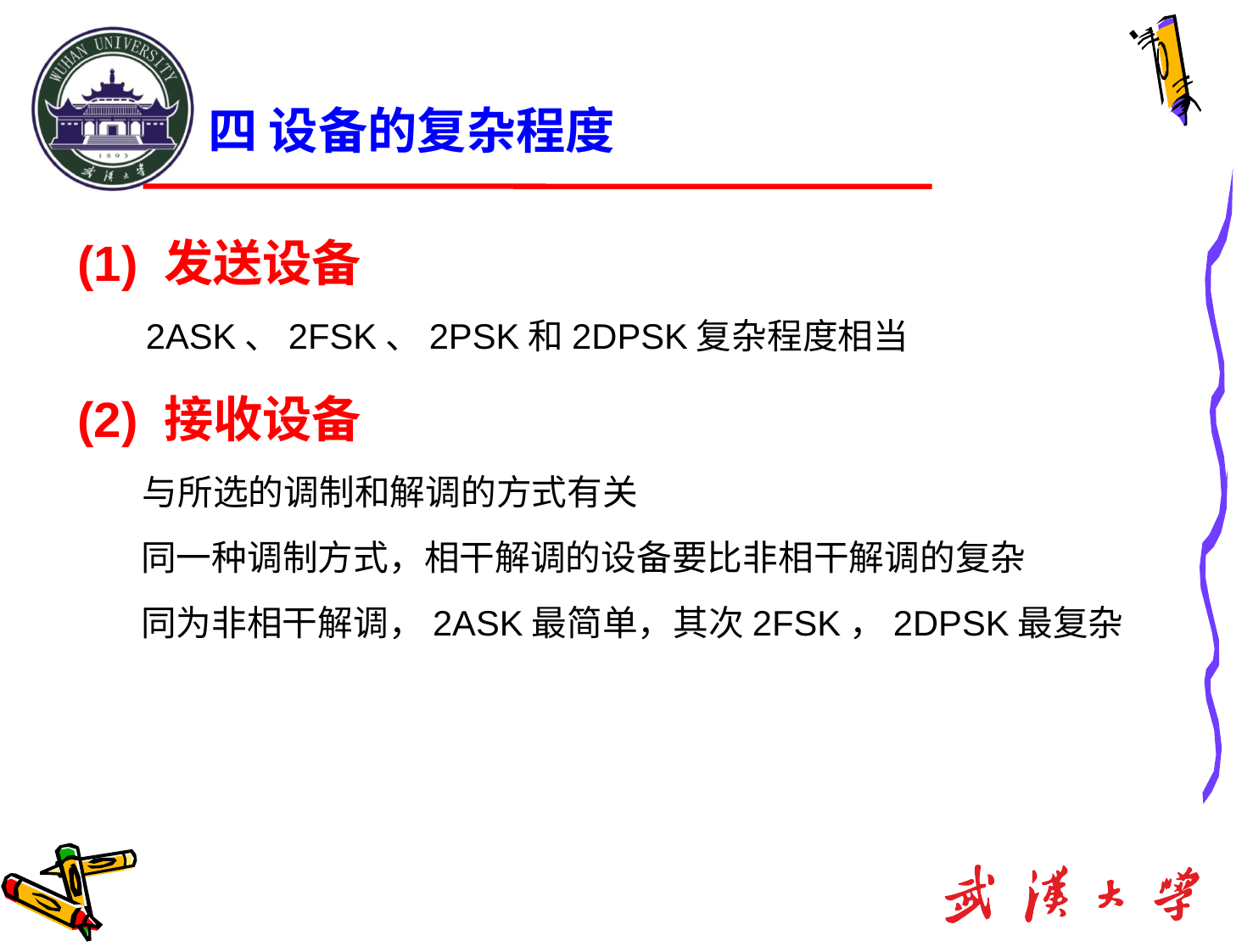

# 四 设备的复杂程度
(1) 发送设备
       2ASK、2FSK、2PSK和2DPSK复杂程度相当
(2) 接收设备
       与所选的调制和解调的方式有关
       同一种调制方式，相干解调的设备要比非相干解调的复杂
       同为非相干解调，2ASK最简单，其次2FSK，2DPSK最复杂